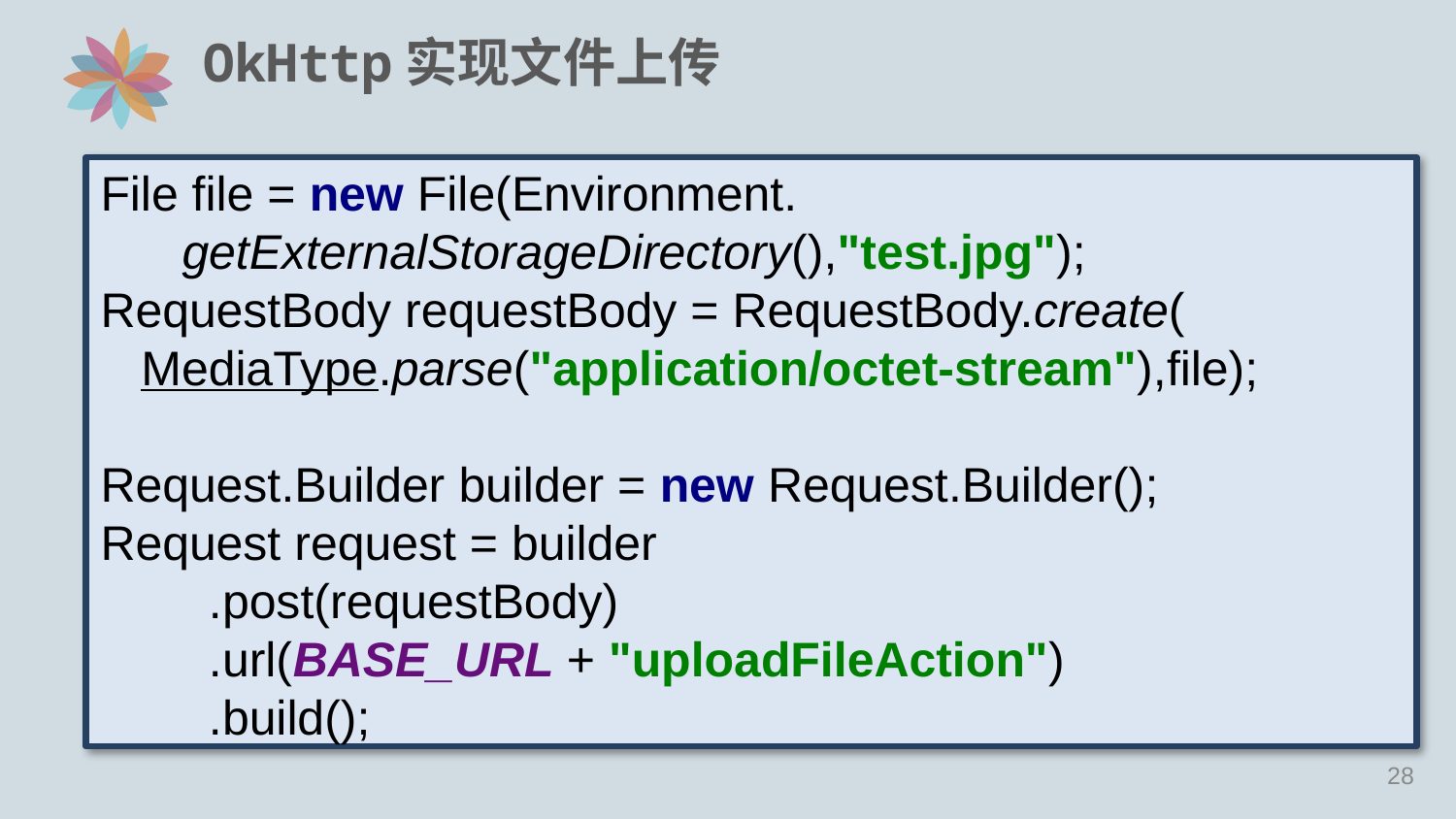

# OkHttp实现文件上传
File file = new File(Environment.
      getExternalStorageDirectory(),"test.jpg");
RequestBody requestBody = RequestBody.create(
   MediaType.parse("application/octet-stream"),file);
Request.Builder builder = new Request.Builder();
Request request = builder
        .post(requestBody)
        .url(BASE_URL + "uploadFileAction")
        .build();

28